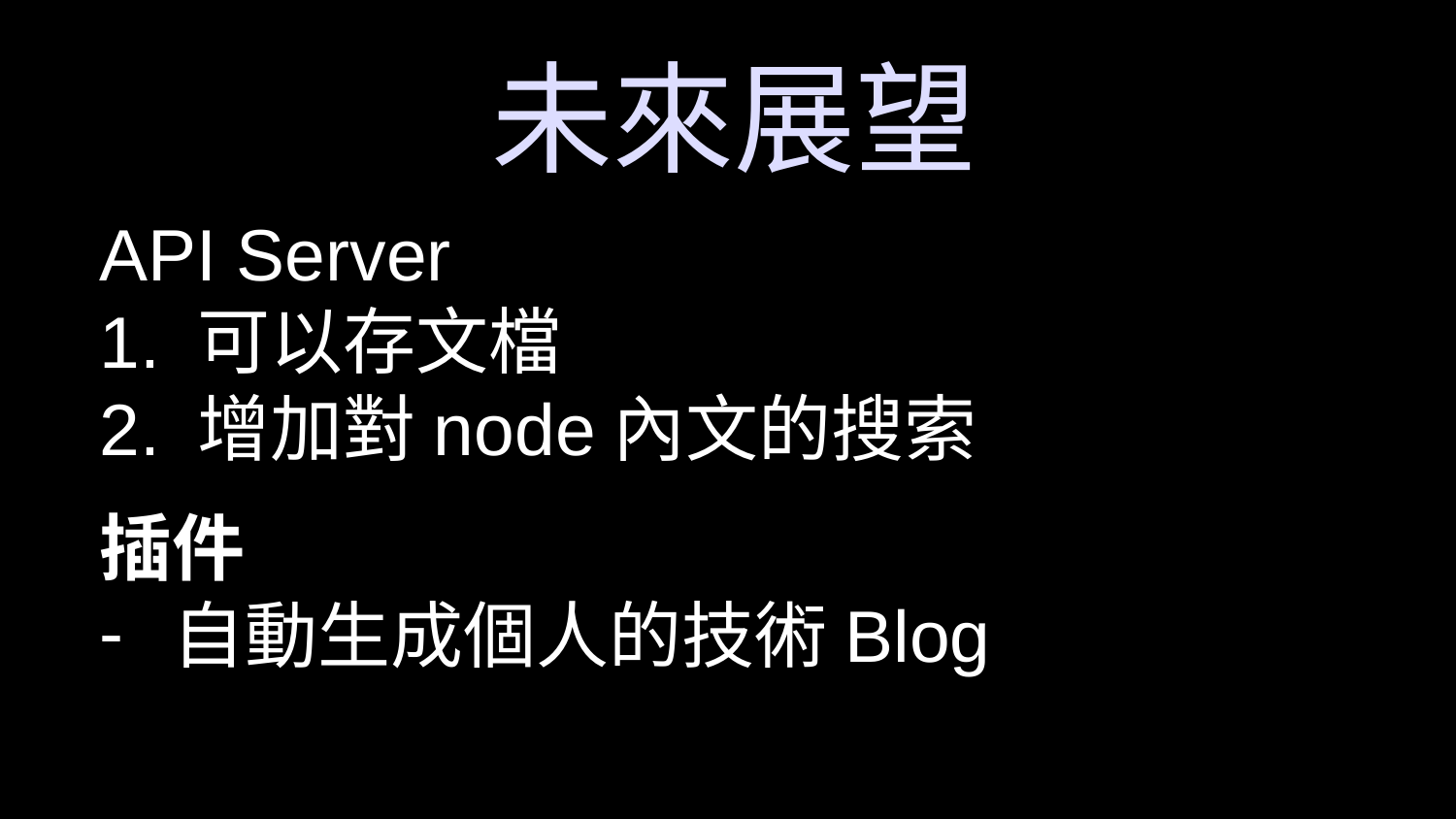

未來展望

API Server
1. 可以存文檔
2. 增加對node內文的搜索

插件
自動生成個人的技術Blog